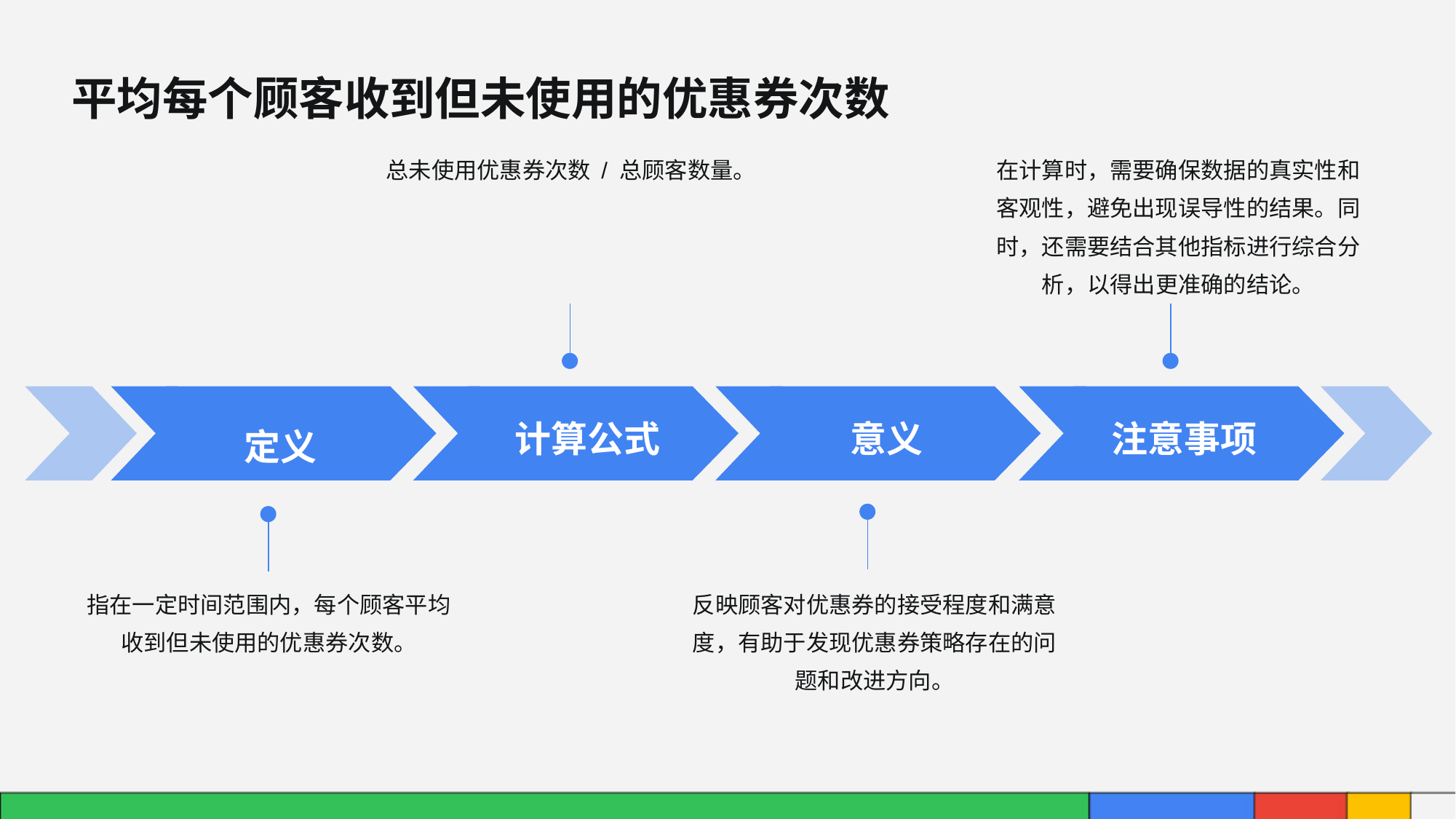

平均每个顾客收到但未使用的优惠券次数
总未使用优惠券次数 / 总顾客数量。
在计算时，需要确保数据的真实性和客观性，避免出现误导性的结果。同时，还需要结合其他指标进行综合分析，以得出更准确的结论。

定义
计算公式
意义
注意事项

指在一定时间范围内，每个顾客平均收到但未使用的优惠券次数。
反映顾客对优惠券的接受程度和满意度，有助于发现优惠券策略存在的问题和改进方向。